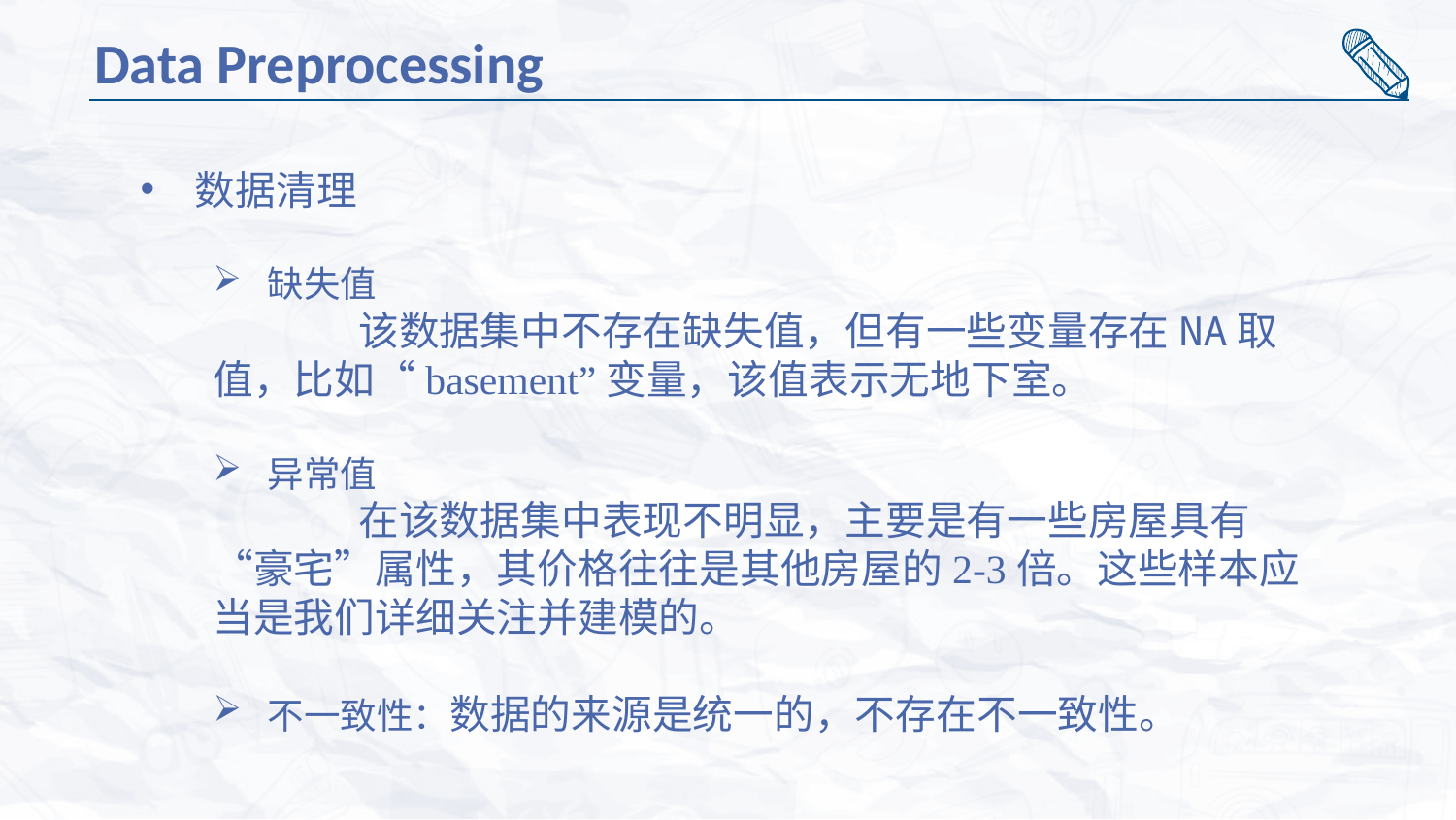

Data Preprocessing
数据清理

缺失值
	该数据集中不存在缺失值，但有一些变量存在NA取值，比如“basement”变量，该值表示无地下室。

异常值
	在该数据集中表现不明显，主要是有一些房屋具有“豪宅”属性，其价格往往是其他房屋的2-3倍。这些样本应当是我们详细关注并建模的。

不一致性：数据的来源是统一的，不存在不一致性。